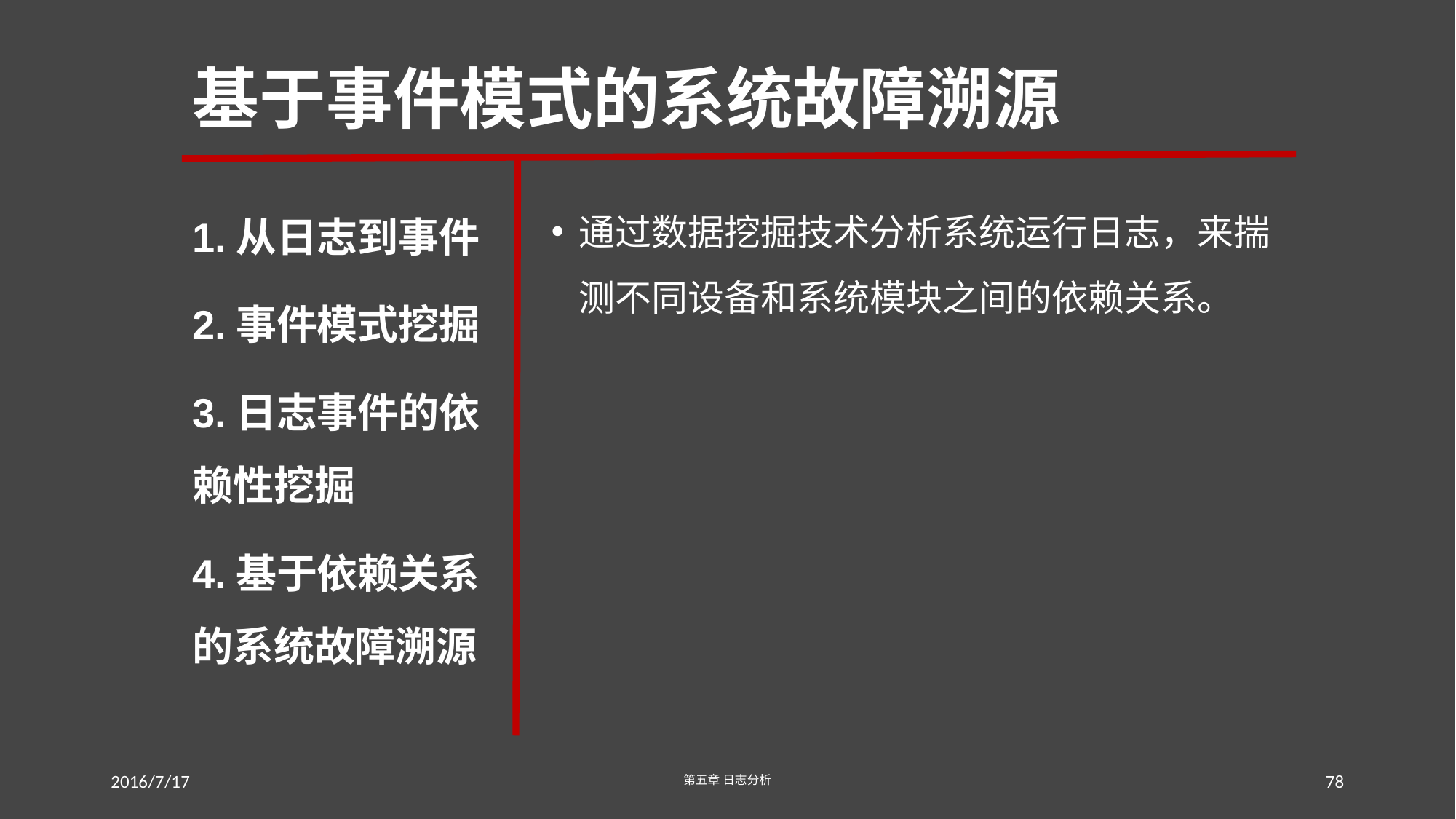

# 基于事件模式的系统故障溯源
1.从日志到事件
2.事件模式挖掘
3.日志事件的依赖性挖掘
4.基于依赖关系的系统故障溯源
通过数据挖掘技术分析系统运行日志，来揣测不同设备和系统模块之间的依赖关系。
2016/7/17
第五章 日志分析
78